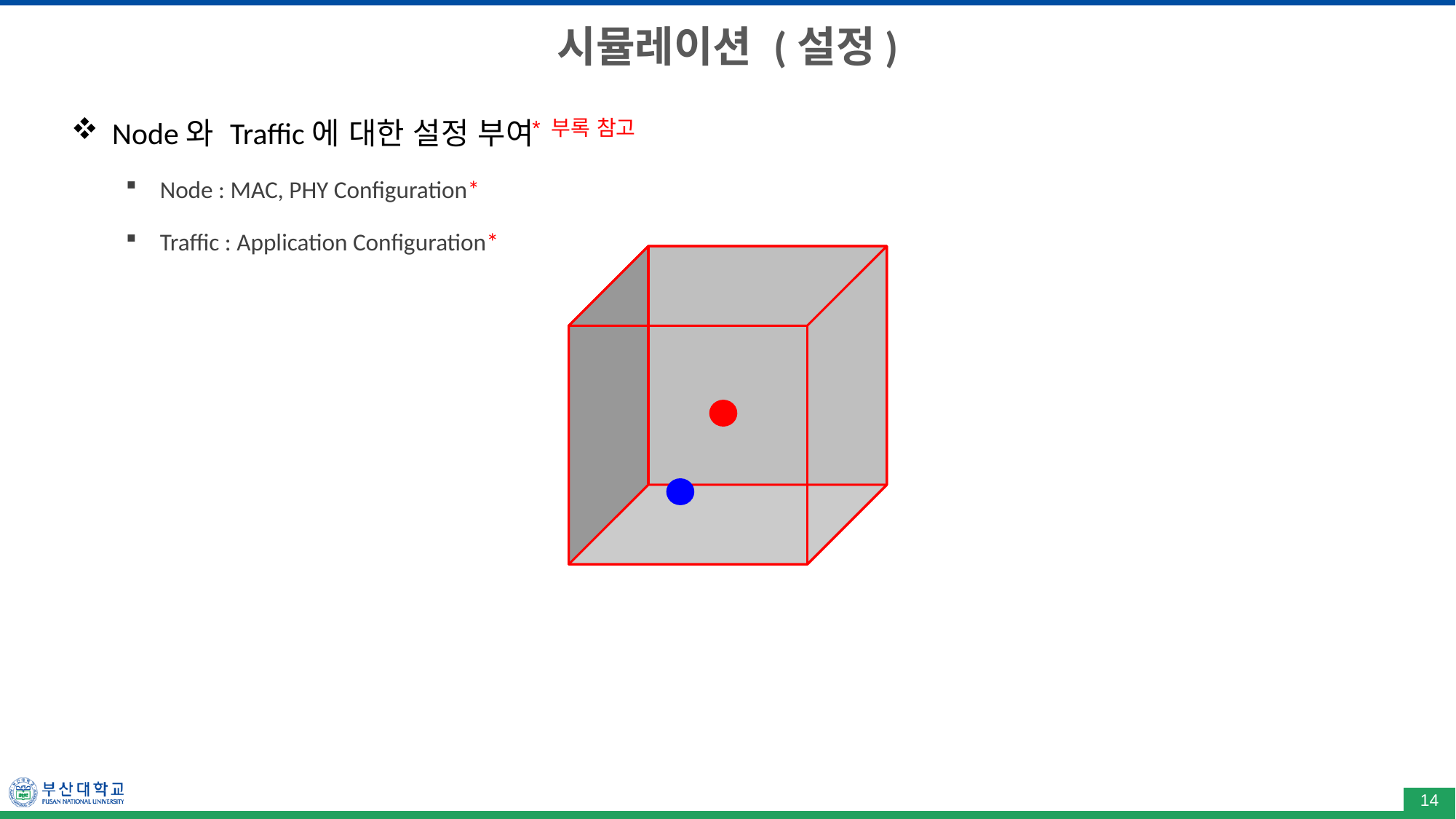

# 시뮬레이션 (설정)
Node와 Traffic에 대한 설정 부여
Node : MAC, PHY Configuration*
Traffic : Application Configuration*
* 부록 참고

14